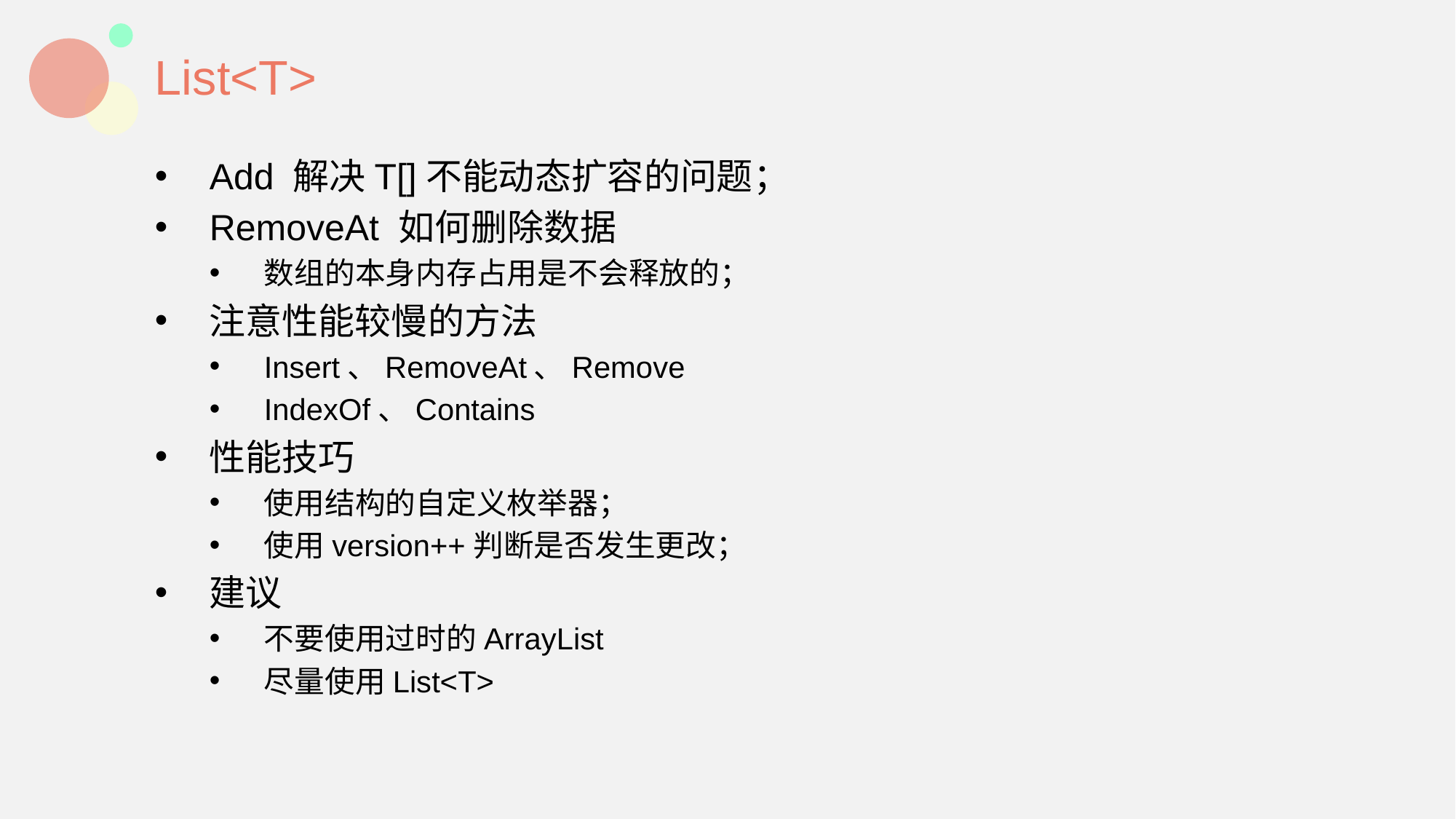

# List<T>
Add 解决T[]不能动态扩容的问题；
RemoveAt 如何删除数据
数组的本身内存占用是不会释放的；
注意性能较慢的方法
Insert、RemoveAt、Remove
IndexOf、Contains
性能技巧
使用结构的自定义枚举器；
使用version++判断是否发生更改；
建议
不要使用过时的ArrayList
尽量使用List<T>